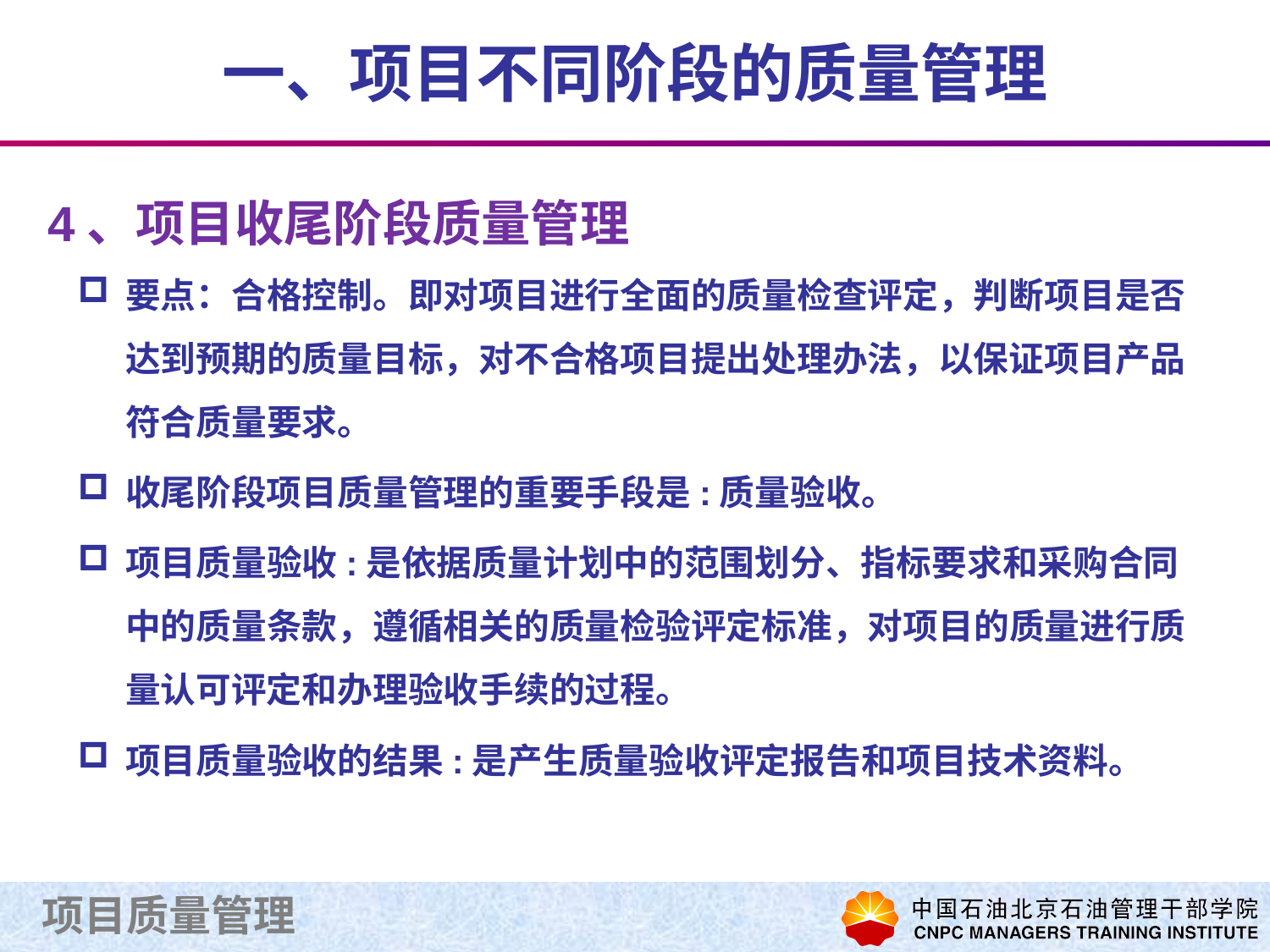

一、项目不同阶段的质量管理
4、项目收尾阶段质量管理

要点：合格控制。即对项目进行全面的质量检查评定，判断项目是否达到预期的质量目标，对不合格项目提出处理办法，以保证项目产品符合质量要求。
收尾阶段项目质量管理的重要手段是:质量验收。
项目质量验收:是依据质量计划中的范围划分、指标要求和采购合同中的质量条款，遵循相关的质量检验评定标准，对项目的质量进行质量认可评定和办理验收手续的过程。
项目质量验收的结果:是产生质量验收评定报告和项目技术资料。